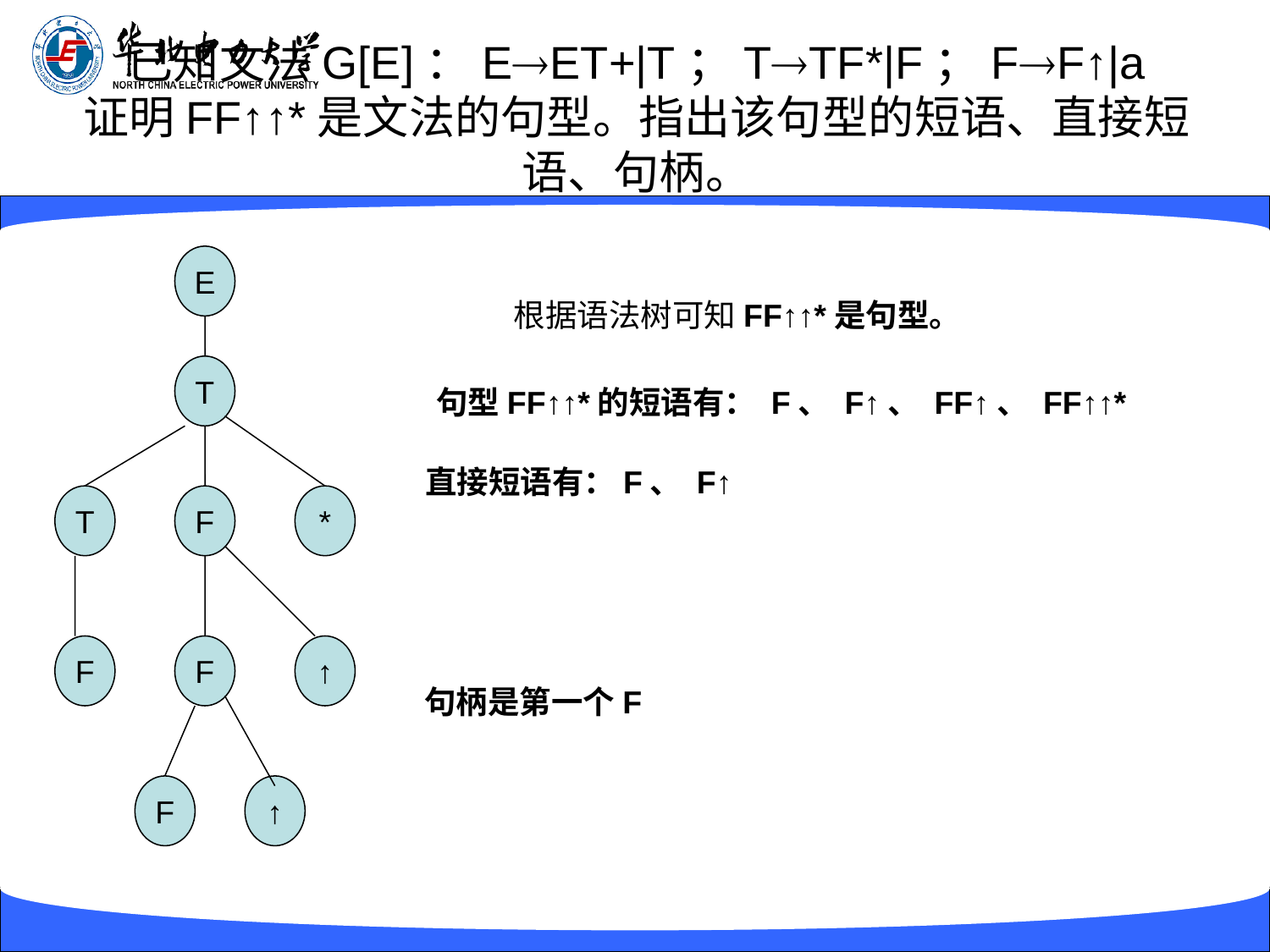

# 已知文法G[E]：E→ET+|T；T→TF*|F；F→F↑|a 证明FF↑↑*是文法的句型。指出该句型的短语、直接短语、句柄。
E
根据语法树可知FF↑↑*是句型。

T
句型FF↑↑*的短语有： F、 F↑、 FF↑、 FF↑↑*

直接短语有：F、 F↑
T
F
*

F
F
↑
句柄是第一个F

F
↑